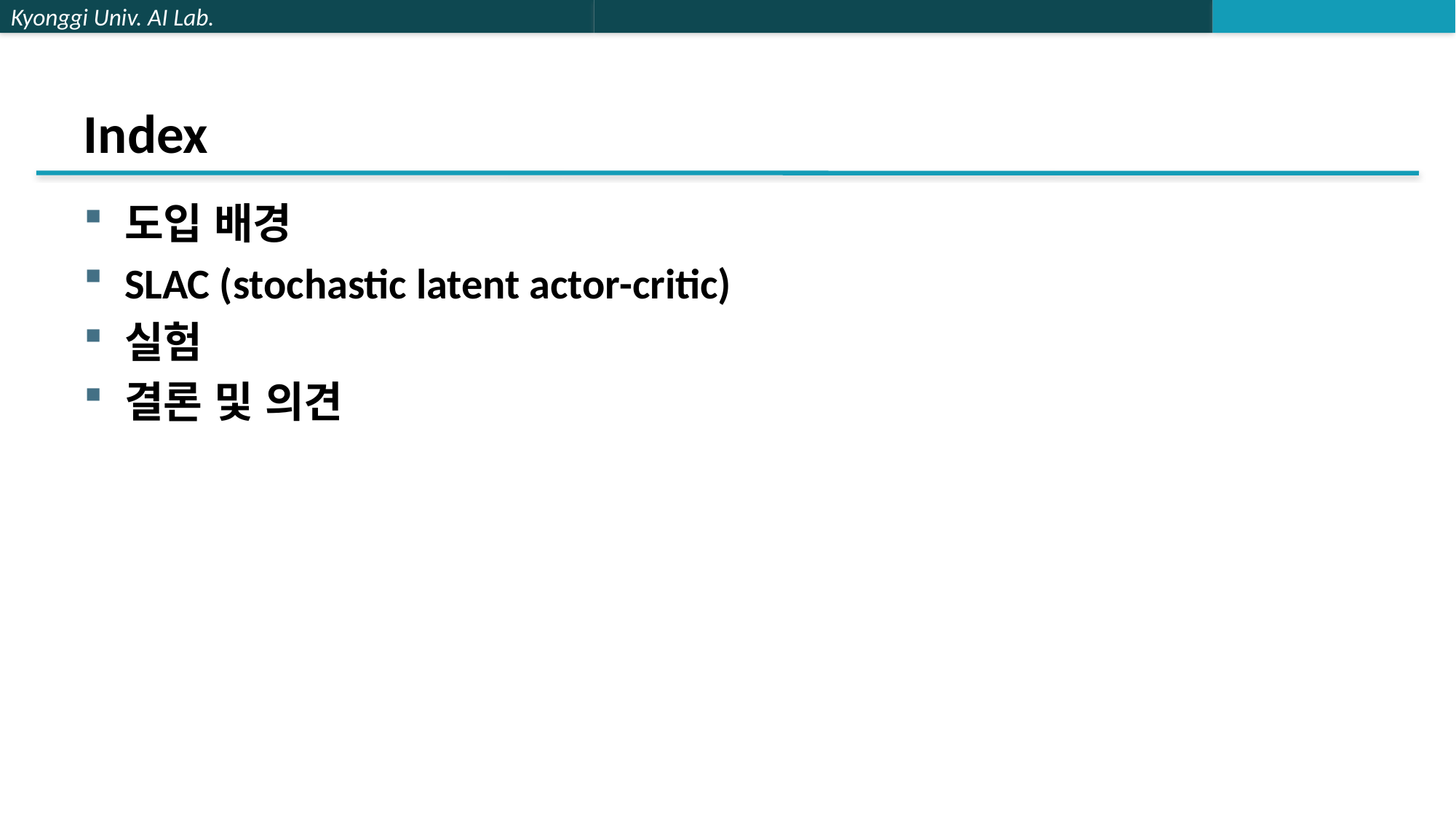

# Index
도입 배경
SLAC (stochastic latent actor-critic)
실험
결론 및 의견